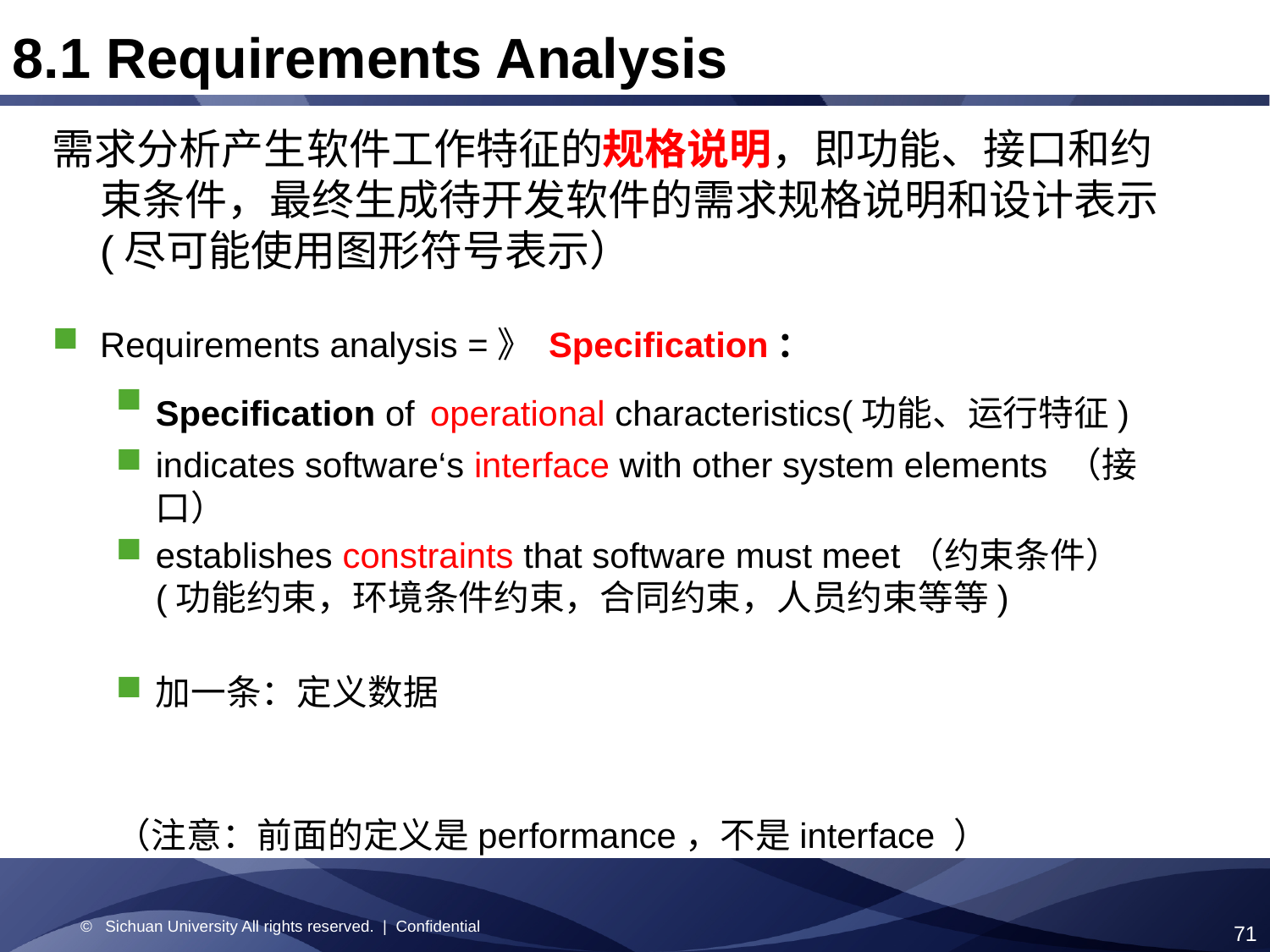

8.1 Requirements Analysis
需求分析产生软件工作特征的规格说明，即功能、接口和约束条件，最终生成待开发软件的需求规格说明和设计表示(尽可能使用图形符号表示）

Requirements analysis =》 Specification：
Specification of operational characteristics(功能、运行特征)
indicates software‘s interface with other system elements （接口）
establishes constraints that software must meet（约束条件）(功能约束，环境条件约束，合同约束，人员约束等等)

加一条：定义数据

（注意：前面的定义是performance，不是interface ）

©   Sichuan University All rights reserved.  |  Confidential
71